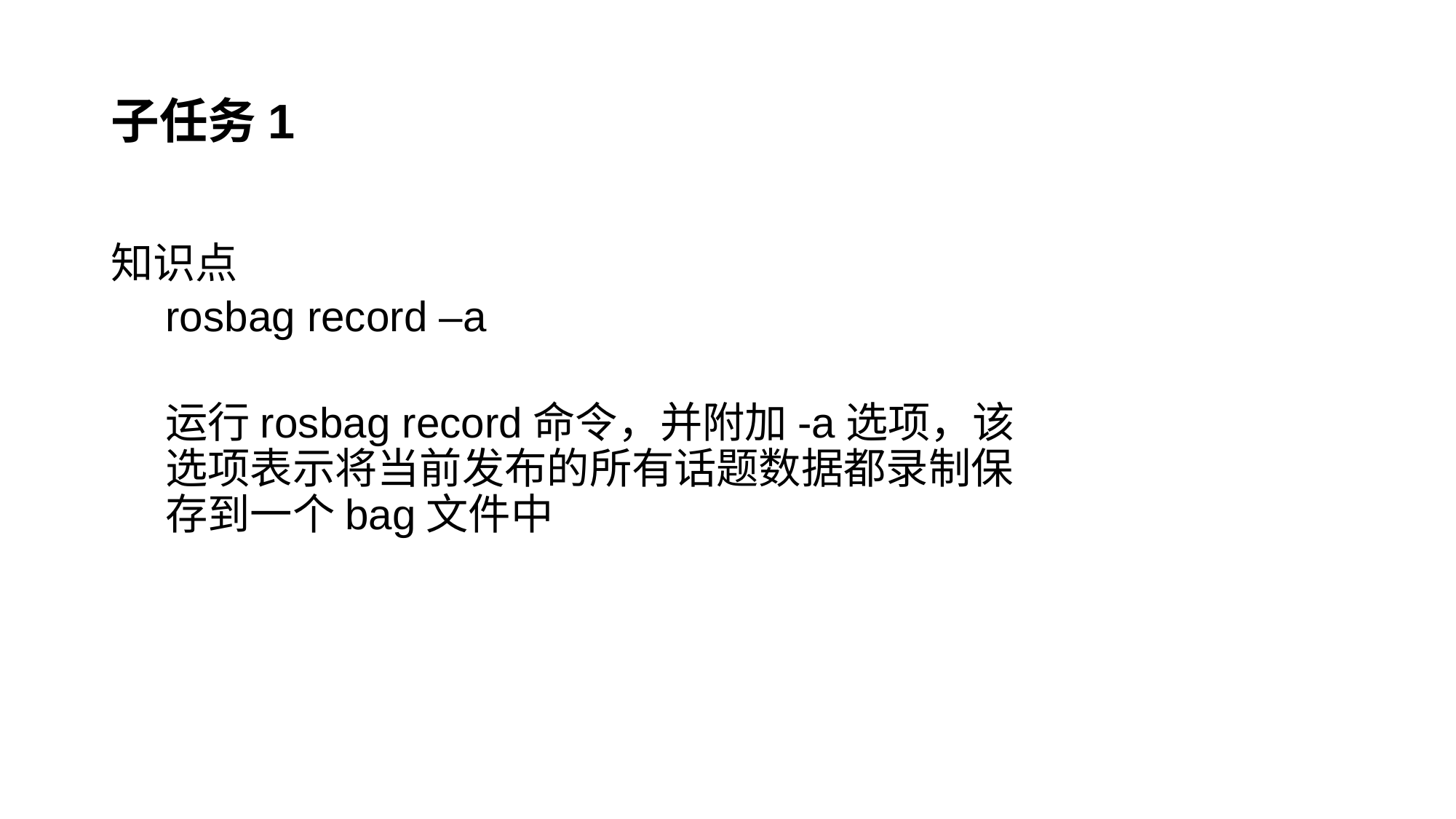

# 子任务1
知识点
rosbag record –a

运行rosbag record命令，并附加-a选项，该选项表示将当前发布的所有话题数据都录制保存到一个bag文件中